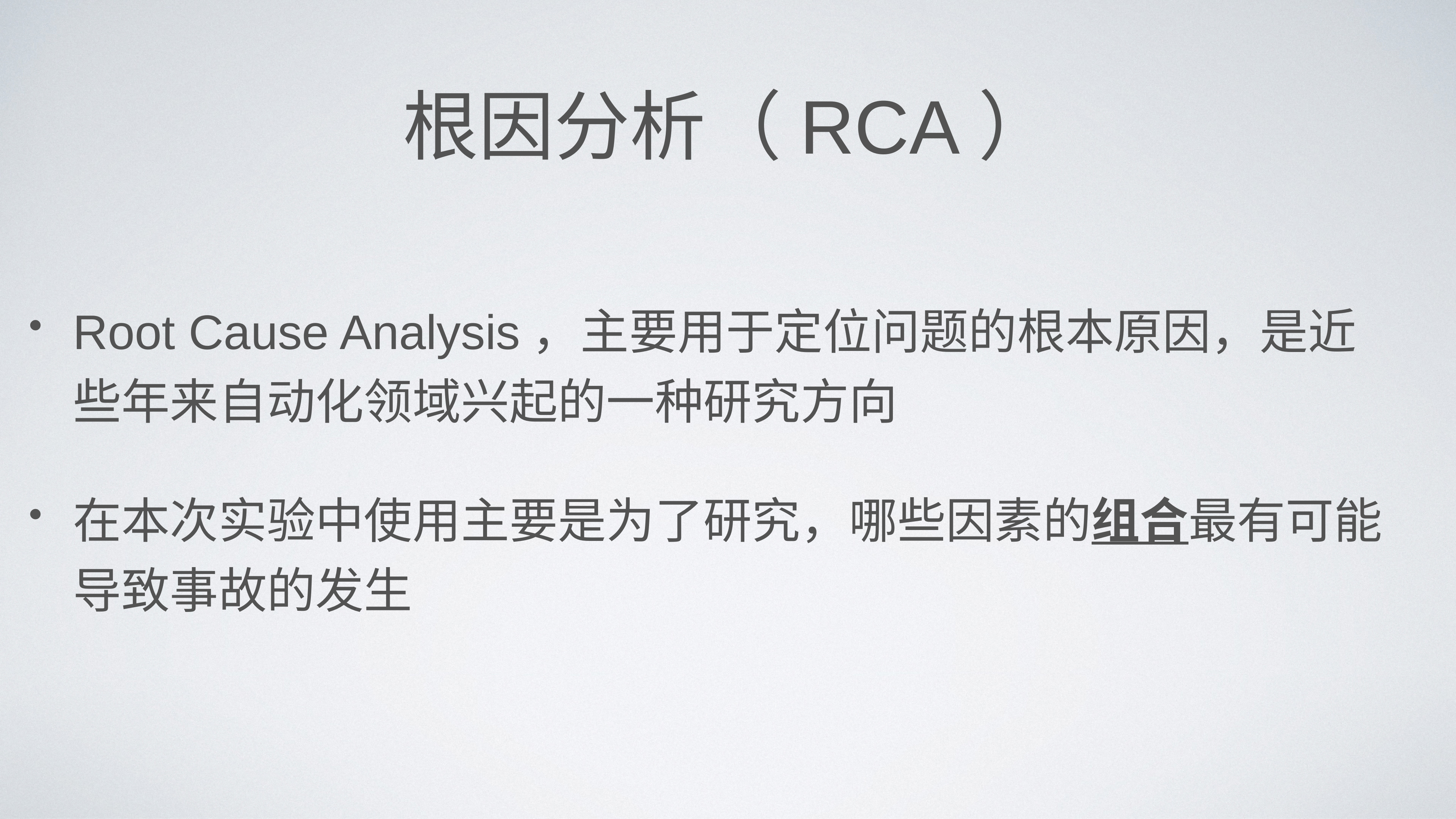

# 根因分析（RCA）
Root Cause Analysis，主要用于定位问题的根本原因，是近些年来自动化领域兴起的一种研究方向
在本次实验中使用主要是为了研究，哪些因素的组合最有可能导致事故的发生